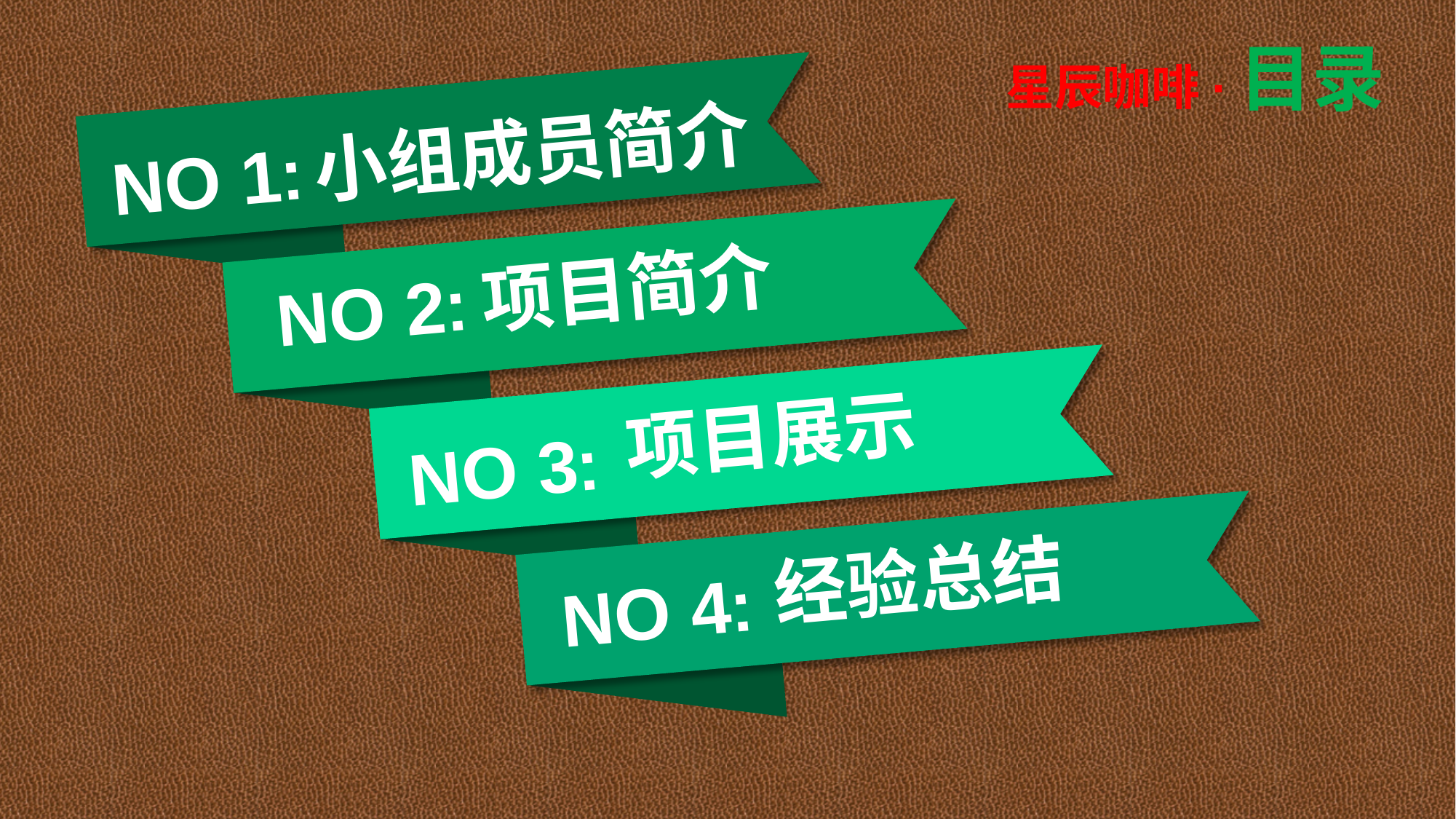

星辰咖啡·目录

小组成员简介
NO 1:

项目简介
NO 2:

项目展示
NO 3:

经验总结
NO 4: